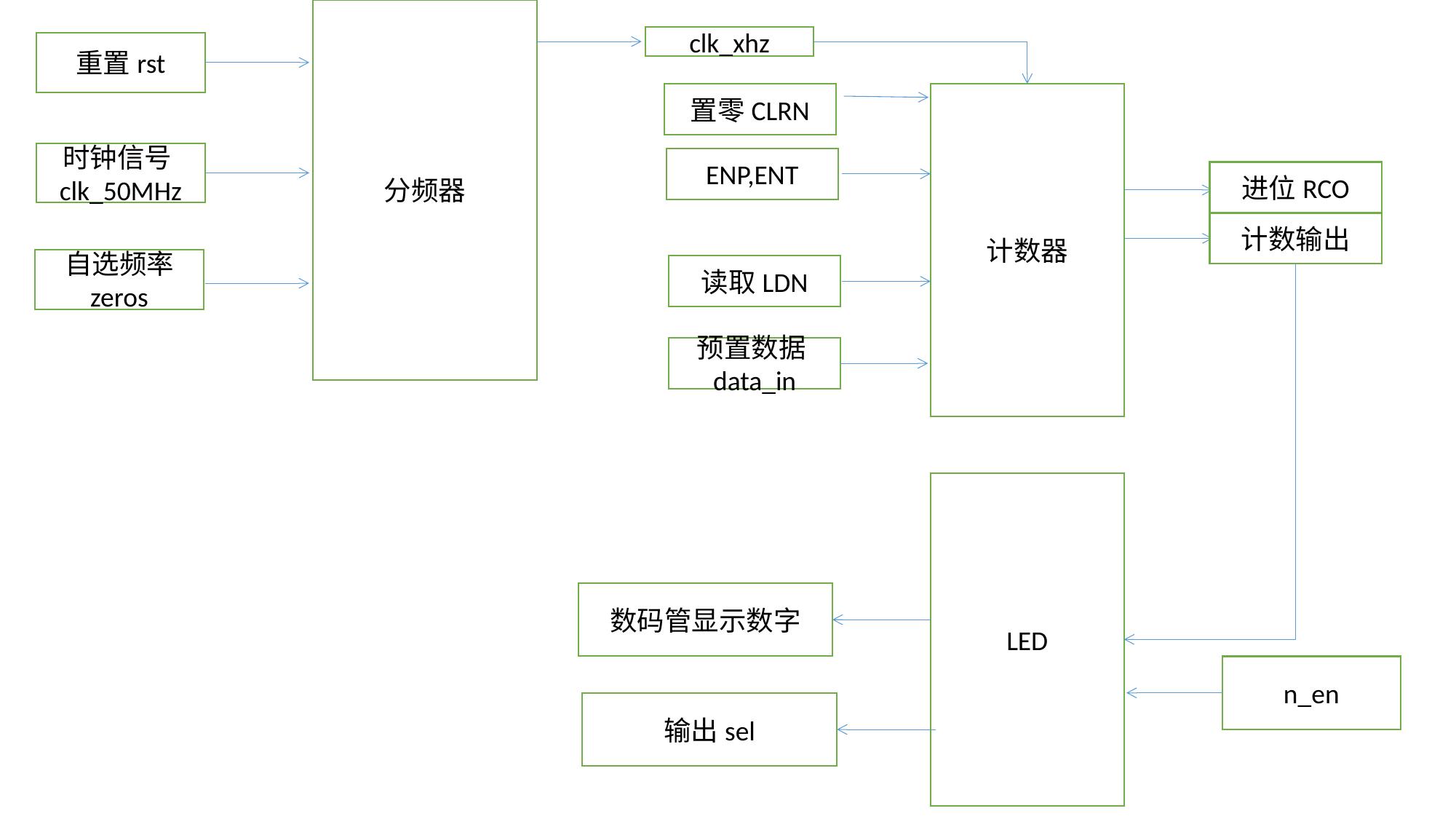

分频器
clk_xhz
重置rst
置零CLRN
计数器
时钟信号clk_50MHz
ENP,ENT
进位RCO
计数输出
自选频率
zeros
读取LDN
预置数据data_in
LED
数码管显示数字
n_en
输出sel